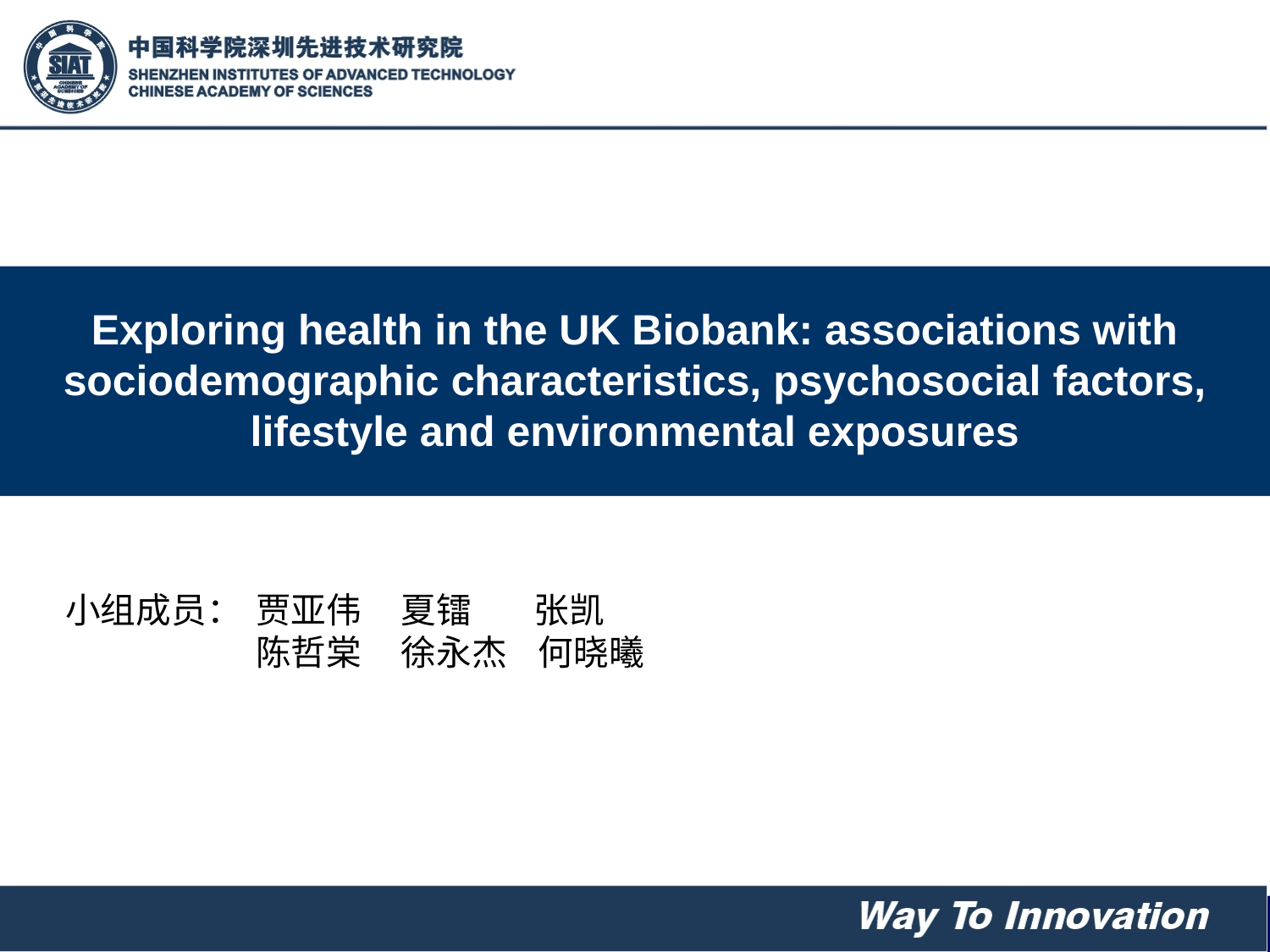

Exploring health in the UK Biobank: associations with sociodemographic characteristics, psychosocial factors, lifestyle and environmental exposures
小组成员：
贾亚伟     夏镭        张凯
陈哲棠     徐永杰    何晓曦